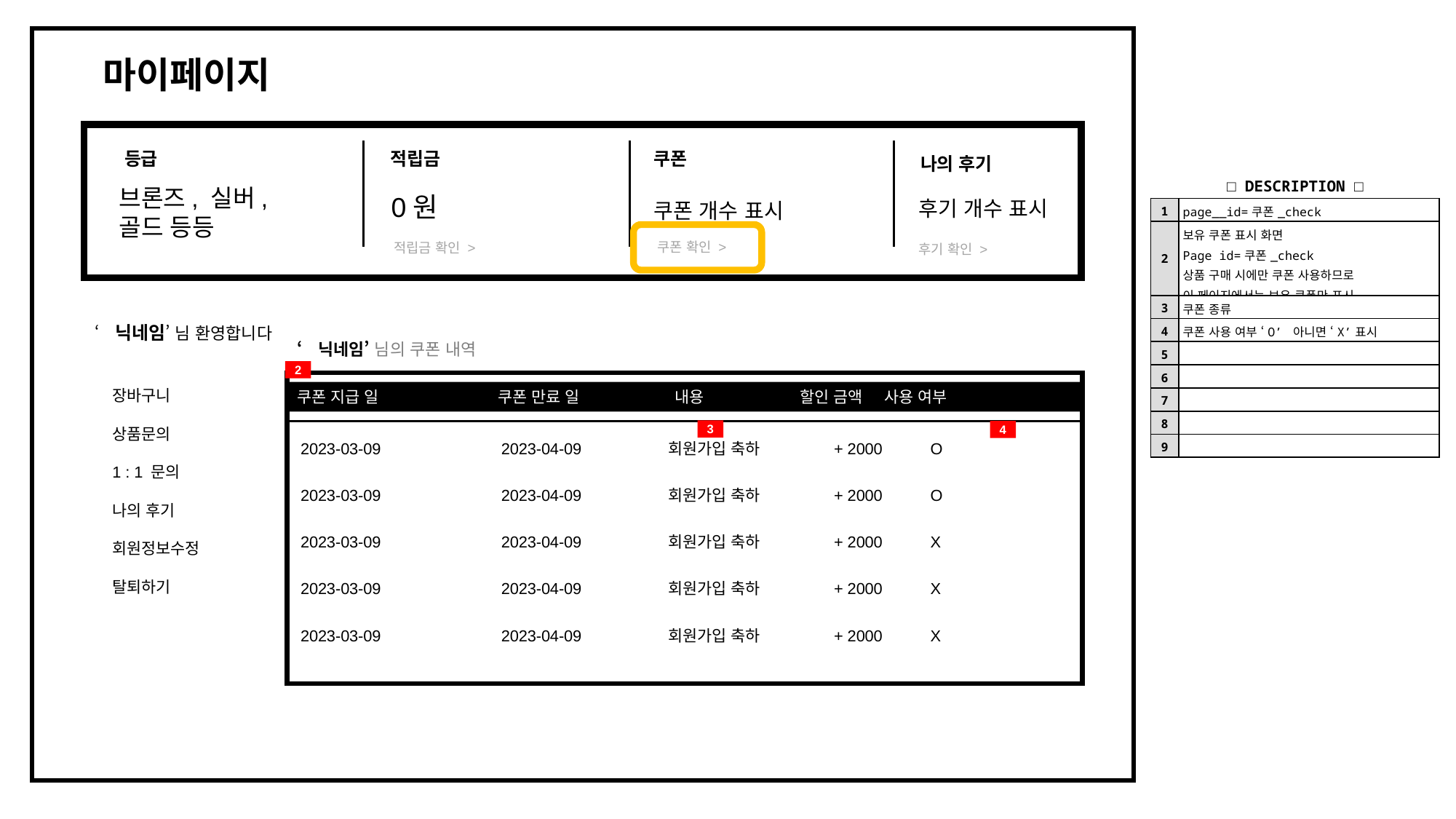

마이페이지

등급
적립금
쿠폰
나의 후기
| □ DESCRIPTION □ |  |
| --- | --- |
| 1 | page\_\_id=쿠폰\_check |
| 2 | 보유 쿠폰 표시 화면 Page id=쿠폰\_check 상품 구매 시에만 쿠폰 사용하므로 이 페이지에서는 보유 쿠폰만 표시 |
| 3 | 쿠폰 종류 |
| 4 | 쿠폰 사용 여부 ‘O’ 아니면 ‘X’표시 |
| 5 |  |
| 6 |  |
| 7 |  |
| 8 |  |
| 9 |  |
브론즈, 실버,골드 등등
0원
후기 개수 표시
쿠폰 개수 표시

쿠폰 확인 >
적립금 확인 >
후기 확인 >
‘닉네임’ 님 환영합니다
‘닉네임’ 님의 쿠폰 내역
2

장바구니

상품문의

1 : 1 문의

나의 후기

회원정보수정

탈퇴하기
쿠폰 지급 일  	                     쿠폰 만료 일                      내용                      할인 금액     사용 여부
3
4
2023-03-09	                     2023-04-09                   회원가입 축하                + 2000           O
2023-03-09	                     2023-04-09                   회원가입 축하                + 2000           O
2023-03-09	                     2023-04-09                   회원가입 축하                + 2000           X
2023-03-09	                     2023-04-09                   회원가입 축하                + 2000           X
2023-03-09	                     2023-04-09                   회원가입 축하                + 2000           X